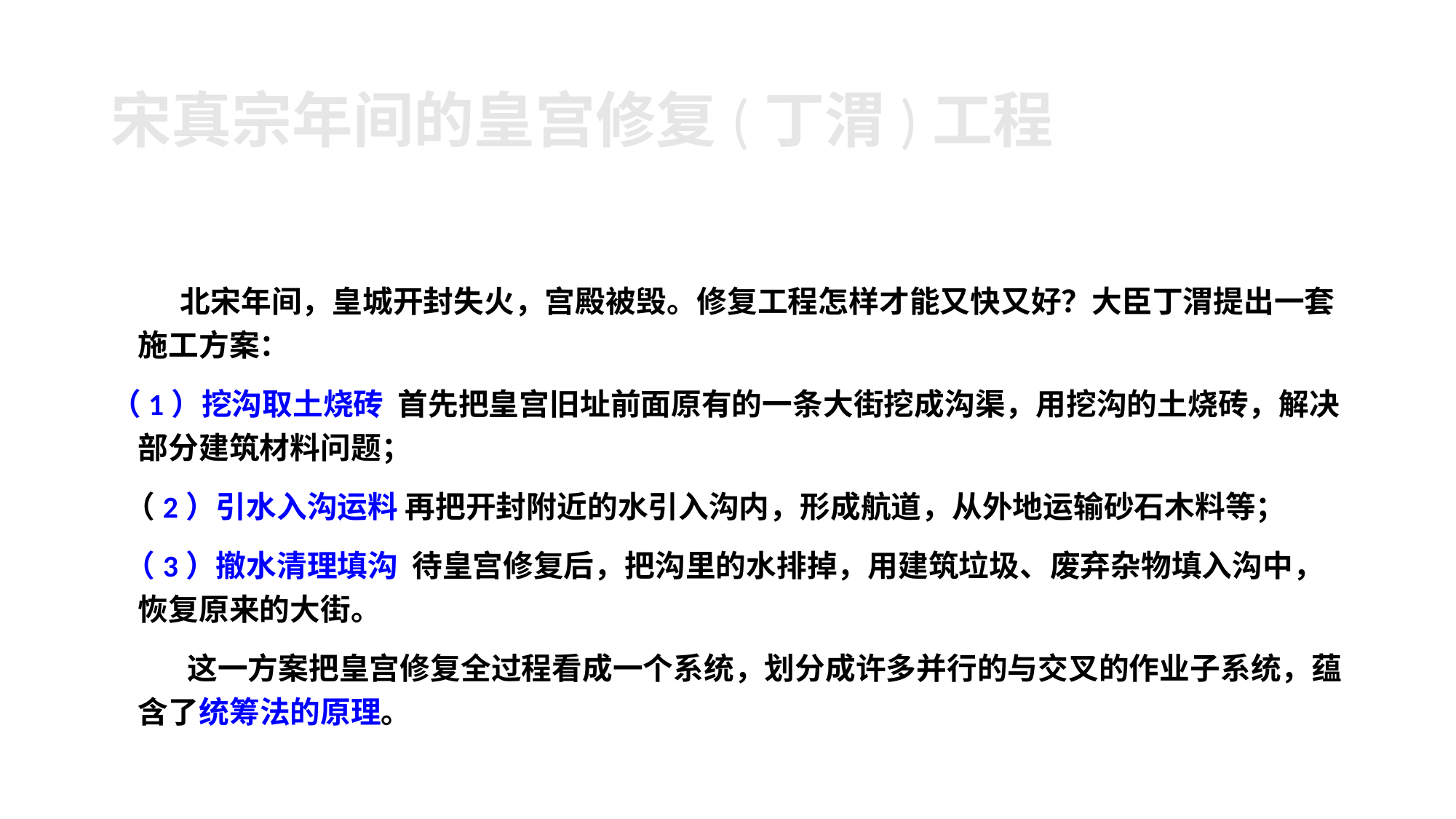

# 宋真宗年间的皇宫修复(丁渭)工程

         北宋年间，皇城开封失火，宫殿被毁。修复工程怎样才能又快又好？大臣丁渭提出一套施工方案：
（1）挖沟取土烧砖  首先把皇宫旧址前面原有的一条大街挖成沟渠，用挖沟的土烧砖，解决部分建筑材料问题；
 （2）引水入沟运料 再把开封附近的水引入沟内，形成航道，从外地运输砂石木料等；
 （3）撤水清理填沟  待皇宫修复后，把沟里的水排掉，用建筑垃圾、废弃杂物填入沟中，恢复原来的大街。
          这一方案把皇宫修复全过程看成一个系统，划分成许多并行的与交叉的作业子系统，蕴含了统筹法的原理。